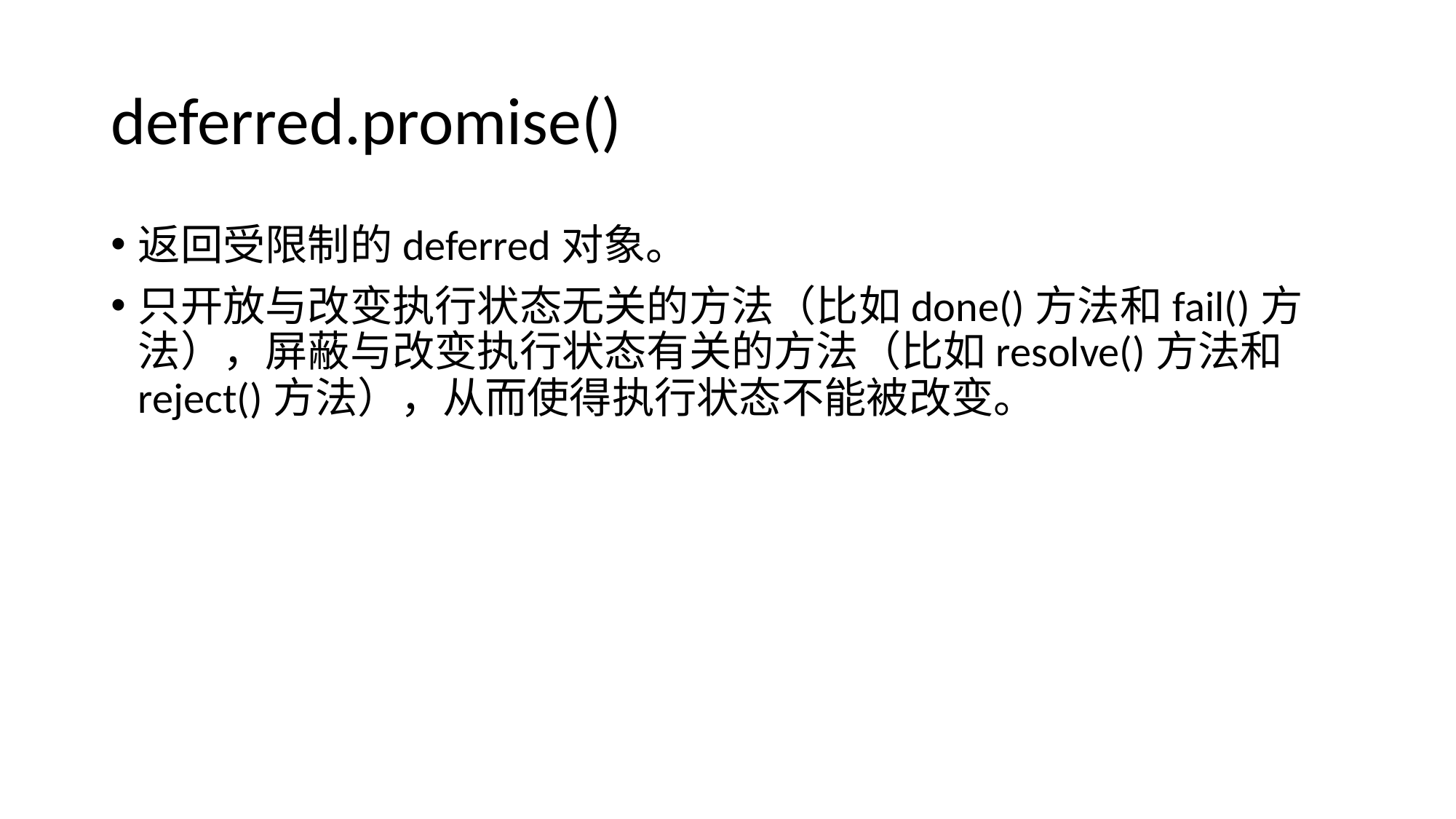

# deferred.promise()
返回受限制的deferred对象。
只开放与改变执行状态无关的方法（比如done()方法和fail()方法），屏蔽与改变执行状态有关的方法（比如resolve()方法和reject()方法），从而使得执行状态不能被改变。